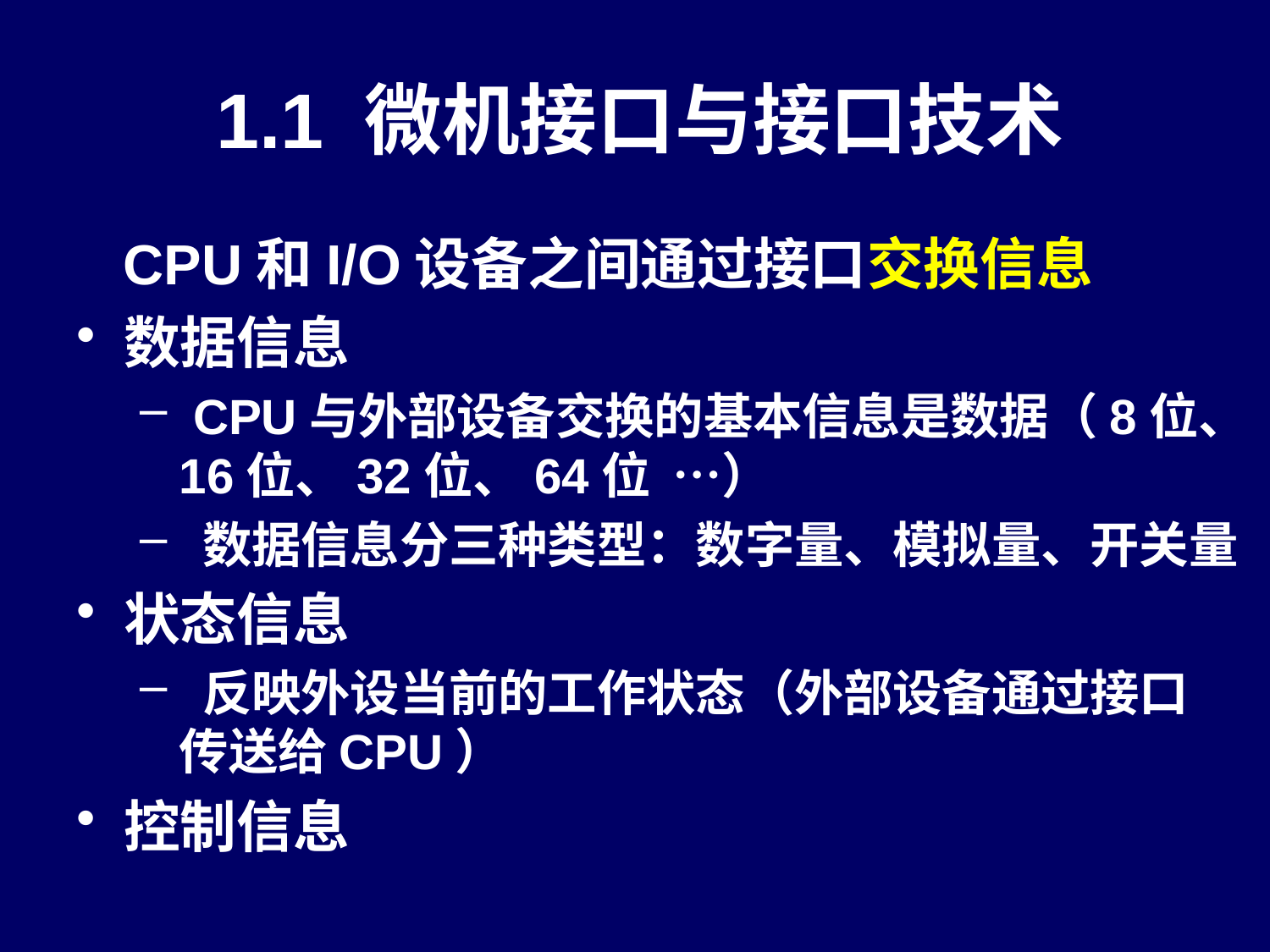

# 1.1 微机接口与接口技术
   CPU和I/O设备之间通过接口交换信息
数据信息
 CPU与外部设备交换的基本信息是数据（8位、16位、32位、64位  …）
 数据信息分三种类型：数字量、模拟量、开关量
状态信息
 反映外设当前的工作状态（外部设备通过接口 传送给CPU）
控制信息